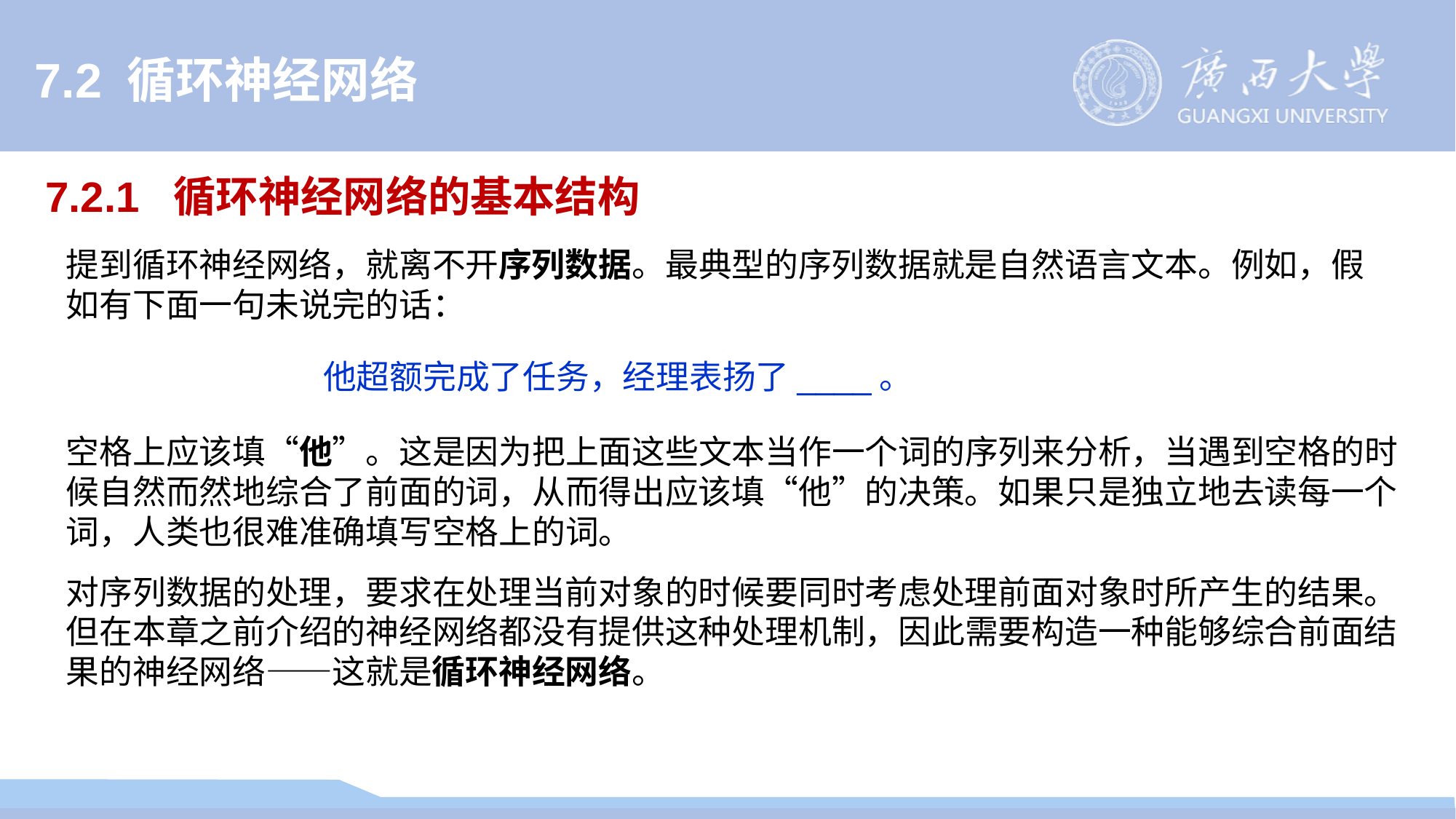

7.2 循环神经网络
7.2.1  循环神经网络的基本结构
提到循环神经网络，就离不开序列数据。最典型的序列数据就是自然语言文本。例如，假如有下面一句未说完的话：
他超额完成了任务，经理表扬了____。
空格上应该填“他”。这是因为把上面这些文本当作一个词的序列来分析，当遇到空格的时候自然而然地综合了前面的词，从而得出应该填“他”的决策。如果只是独立地去读每一个词，人类也很难准确填写空格上的词。

对序列数据的处理，要求在处理当前对象的时候要同时考虑处理前面对象时所产生的结果。但在本章之前介绍的神经网络都没有提供这种处理机制，因此需要构造一种能够综合前面结果的神经网络——这就是循环神经网络。